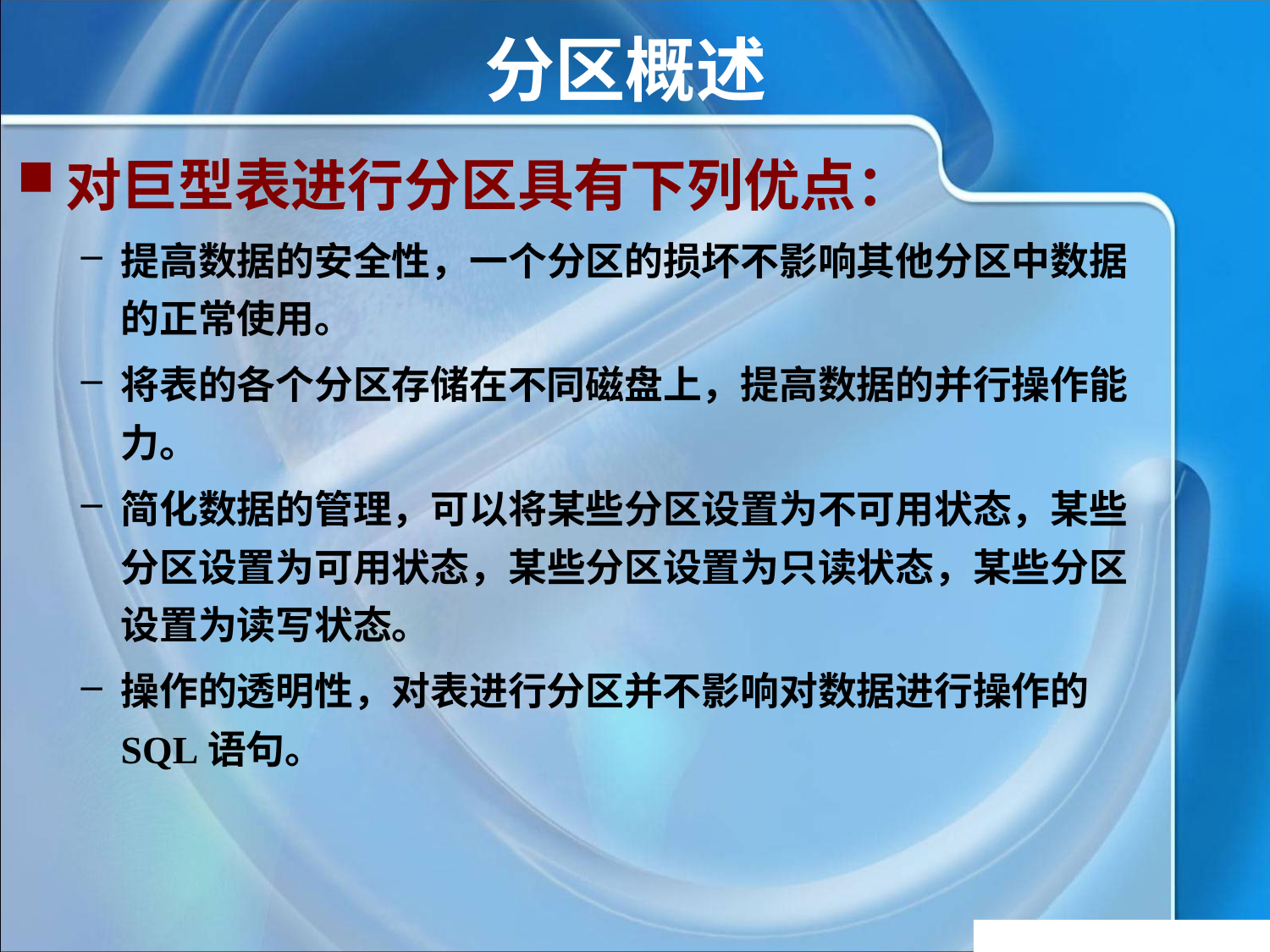

# 分区概述
对巨型表进行分区具有下列优点：
提高数据的安全性，一个分区的损坏不影响其他分区中数据的正常使用。
将表的各个分区存储在不同磁盘上，提高数据的并行操作能力。
简化数据的管理，可以将某些分区设置为不可用状态，某些分区设置为可用状态，某些分区设置为只读状态，某些分区设置为读写状态。
操作的透明性，对表进行分区并不影响对数据进行操作的SQL语句。
136